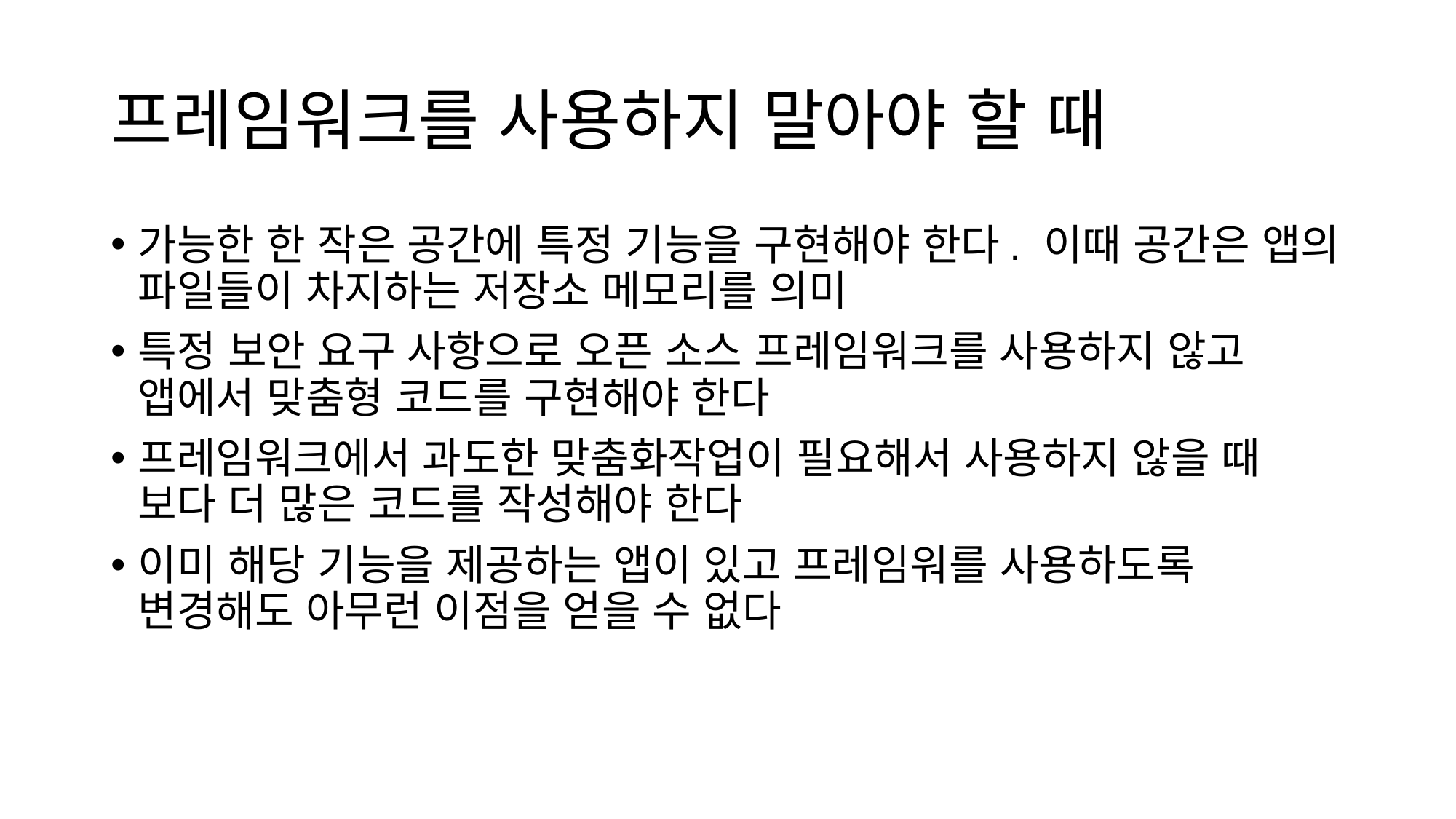

# 프레임워크를 사용하지 말아야 할 때
가능한 한 작은 공간에 특정 기능을 구현해야 한다. 이때 공간은 앱의 파일들이 차지하는 저장소 메모리를 의미
특정 보안 요구 사항으로 오픈 소스 프레임워크를 사용하지 않고 앱에서 맞춤형 코드를 구현해야 한다
프레임워크에서 과도한 맞춤화작업이 필요해서 사용하지 않을 때 보다 더 많은 코드를 작성해야 한다
이미 해당 기능을 제공하는 앱이 있고 프레임워를 사용하도록 변경해도 아무런 이점을 얻을 수 없다